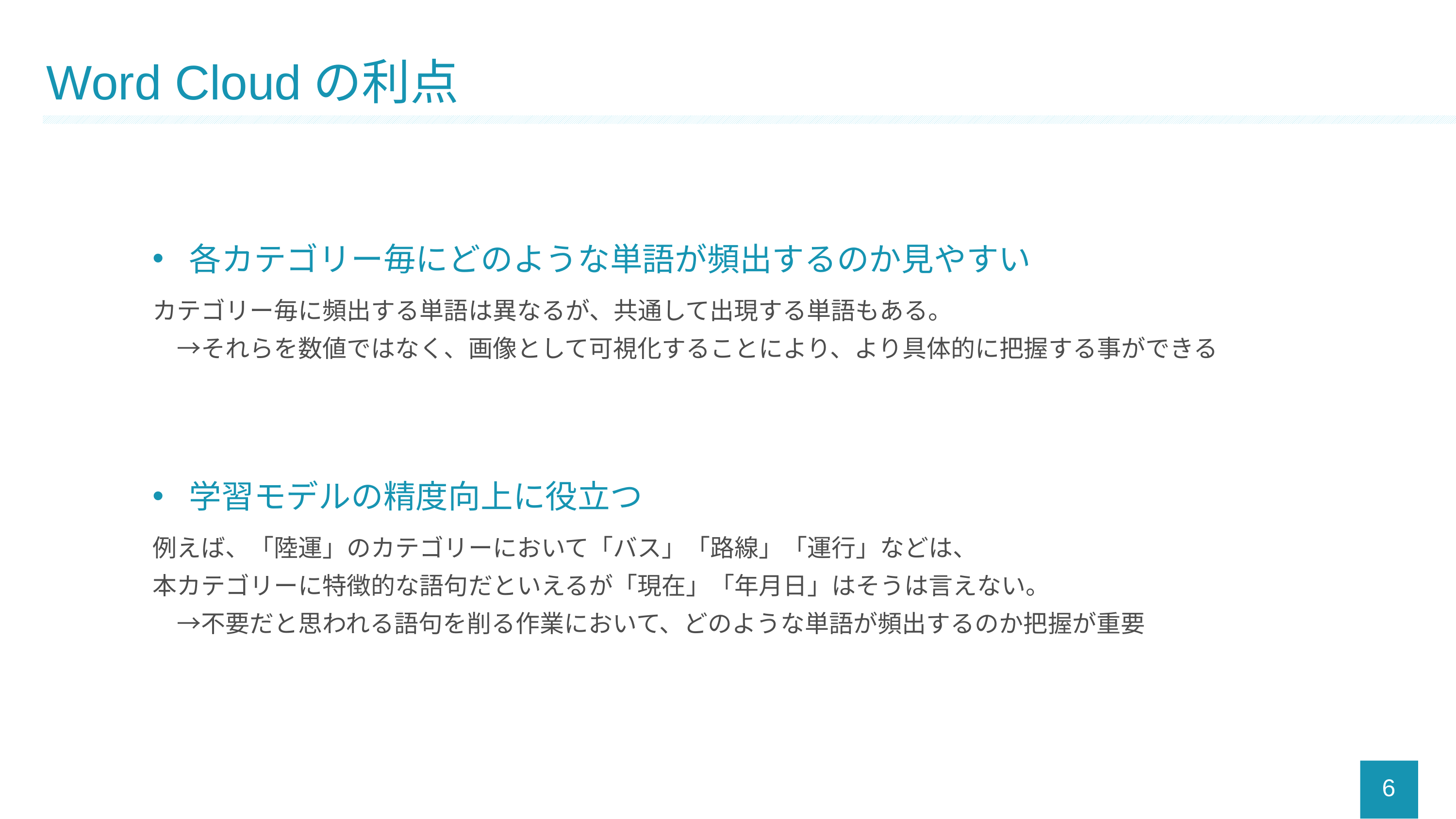

# Word Cloudの利点
各カテゴリー毎にどのような単語が頻出するのか見やすい
カテゴリー毎に頻出する単語は異なるが、共通して出現する単語もある。
　→それらを数値ではなく、画像として可視化することにより、より具体的に把握する事ができる
学習モデルの精度向上に役立つ
例えば、「陸運」のカテゴリーにおいて「バス」「路線」「運行」などは、
本カテゴリーに特徴的な語句だといえるが「現在」「年月日」はそうは言えない。
　→不要だと思われる語句を削る作業において、どのような単語が頻出するのか把握が重要
6